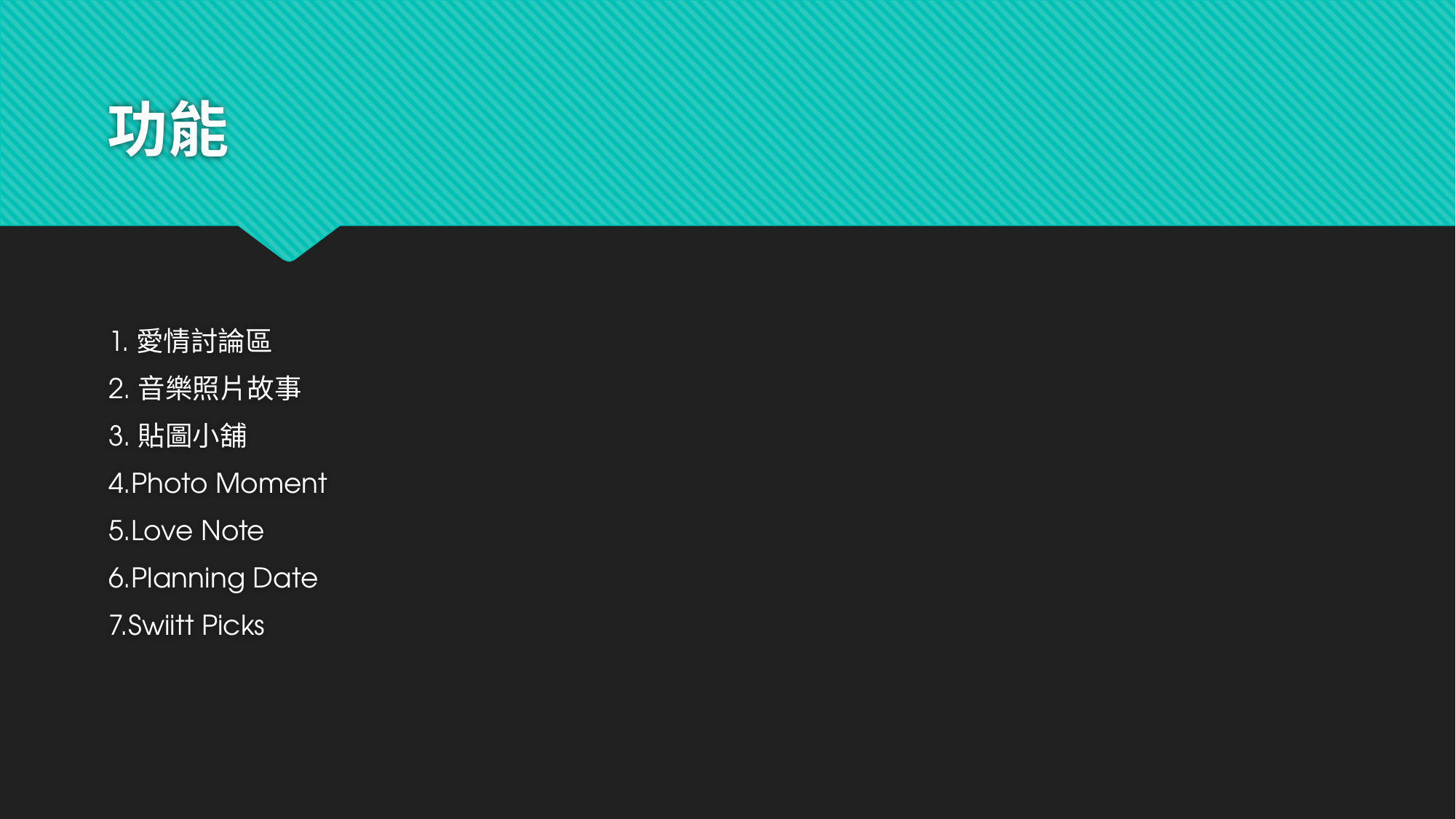

# 功能
1.愛情討論區
2.音樂照片故事
3.貼圖小舖
4.Photo Moment
5.Love Note
6.Planning Date
7.Swiitt Picks